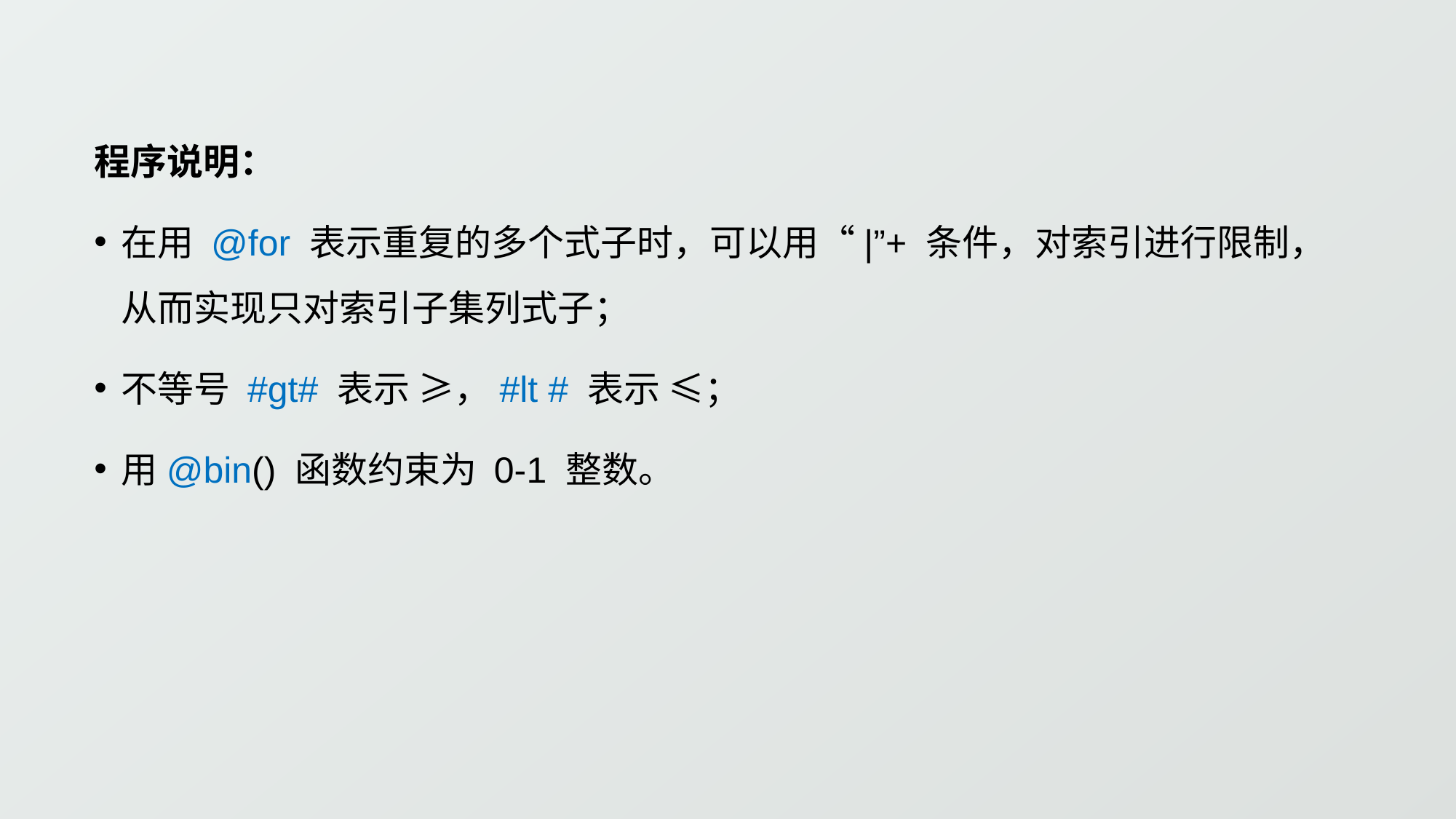

程序说明：
在用 @for 表示重复的多个式子时，可以用“|”+ 条件，对索引进行限制，从而实现只对索引子集列式子；
不等号 #gt# 表示 ≥，#lt # 表示 ≤；
用@bin() 函数约束为 0-1 整数。